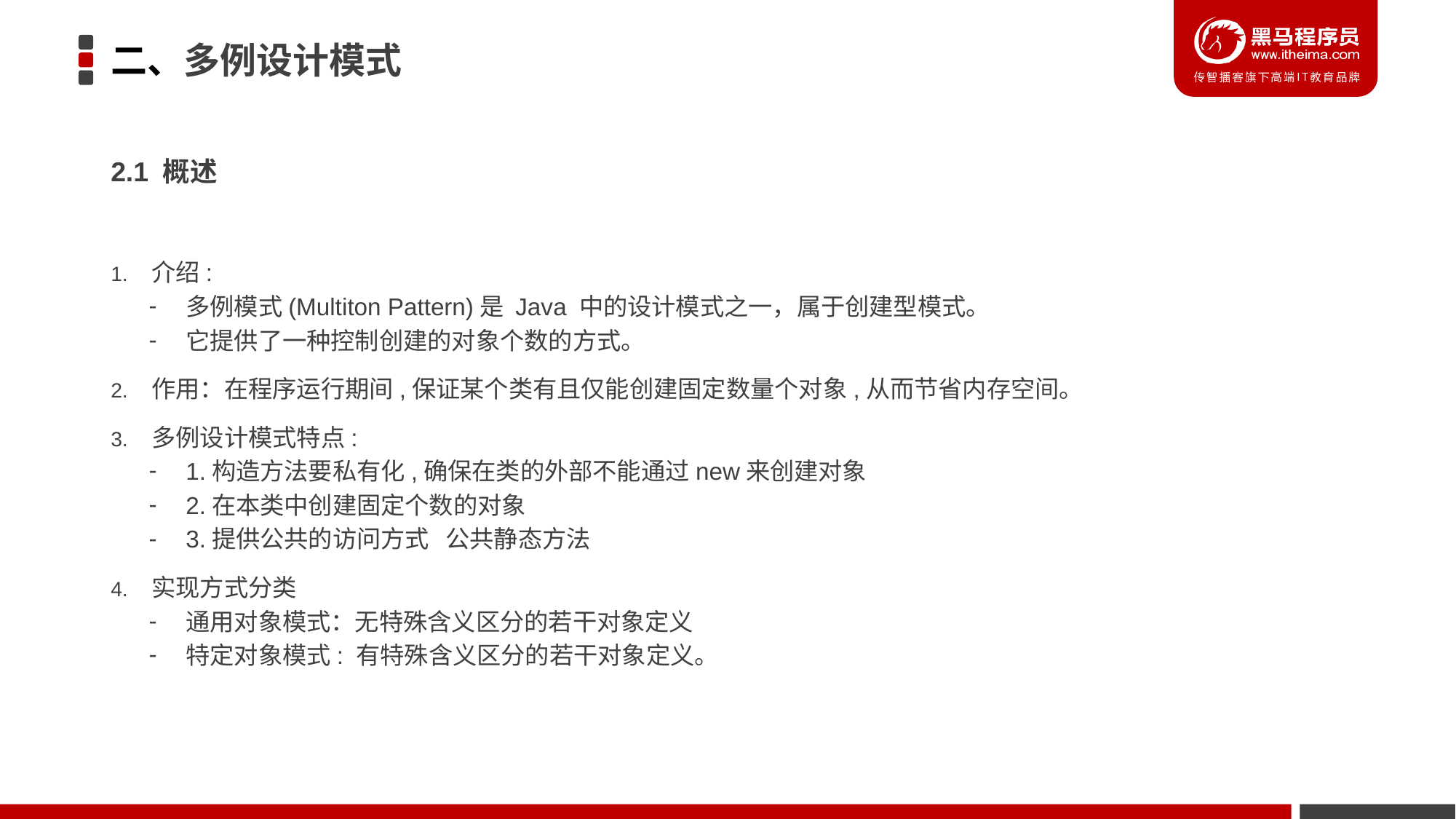

# 二、多例设计模式
2.1 概述
介绍:
多例模式(Multiton Pattern)是 Java 中的设计模式之一，属于创建型模式。
它提供了一种控制创建的对象个数的方式。
作用：在程序运行期间,保证某个类有且仅能创建固定数量个对象,从而节省内存空间。
多例设计模式特点:
1.构造方法要私有化,确保在类的外部不能通过new来创建对象
2.在本类中创建固定个数的对象
3.提供公共的访问方式   公共静态方法
实现方式分类
通用对象模式：无特殊含义区分的若干对象定义
特定对象模式: 有特殊含义区分的若干对象定义。